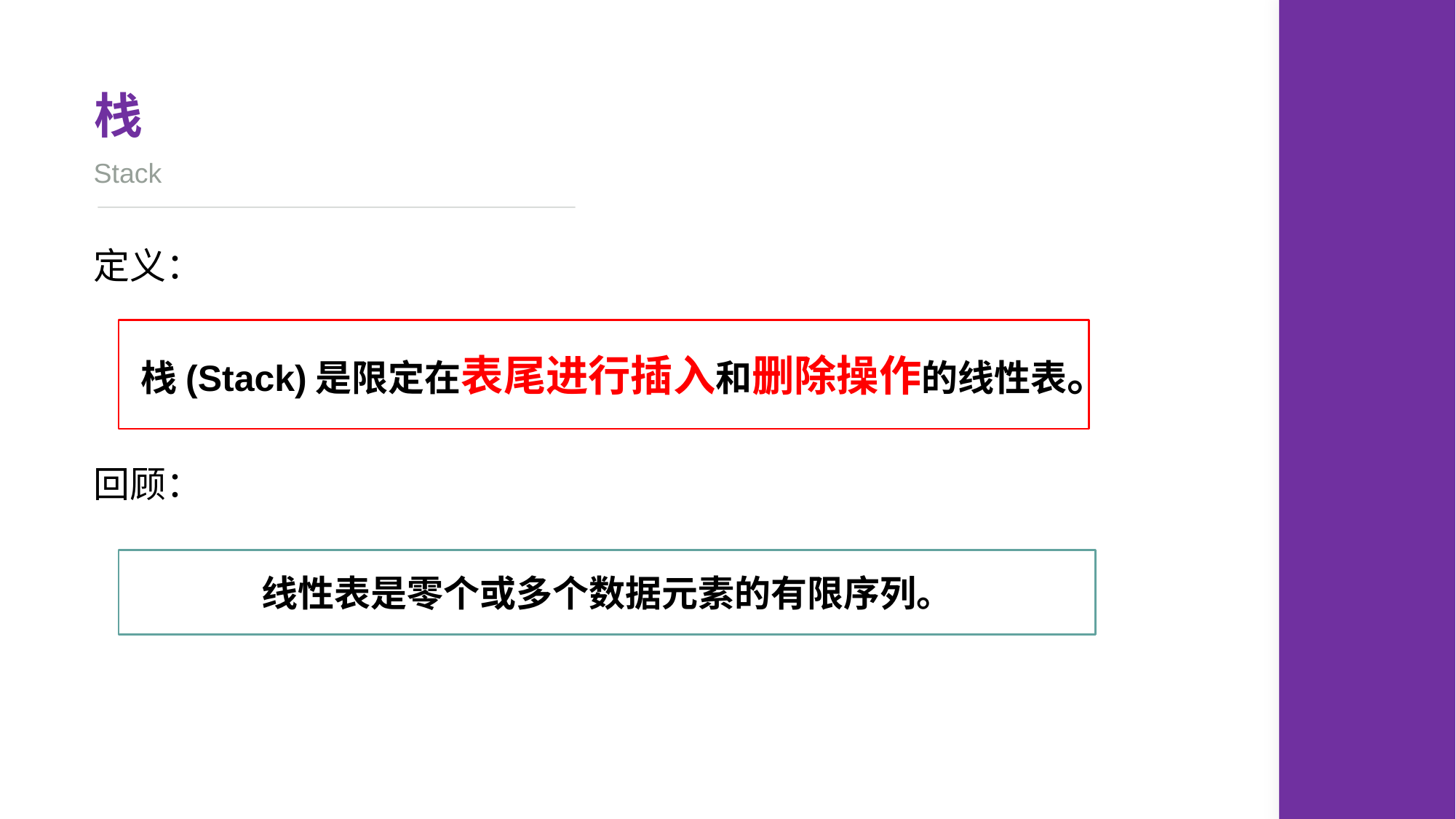

栈
Stack
定义：
栈(Stack)是限定在表尾进行插入和删除操作的线性表。
回顾：
线性表是零个或多个数据元素的有限序列。